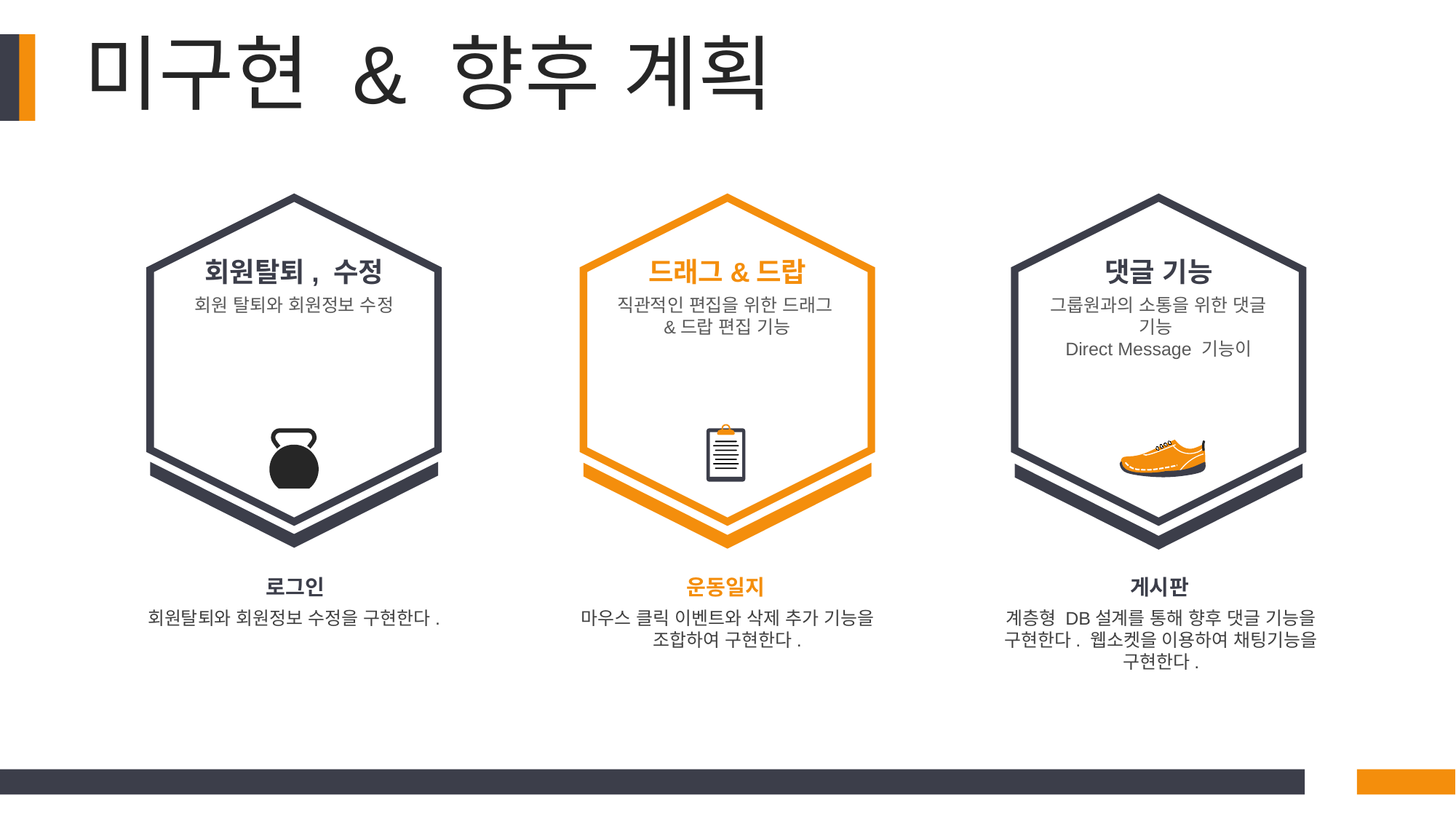

미구현 & 향후 계획

회원탈퇴, 수정
회원 탈퇴와 회원정보 수정
드래그&드랍
직관적인 편집을 위한 드래그&드랍 편집 기능
댓글 기능
그룹원과의 소통을 위한 댓글 기능
Direct Message 기능이

로그인
회원탈퇴와 회원정보 수정을 구현한다.
운동일지
마우스 클릭 이벤트와 삭제 추가 기능을 조합하여 구현한다.
게시판
계층형 DB설계를 통해 향후 댓글 기능을 구현한다. 웹소켓을 이용하여 채팅기능을 구현한다.